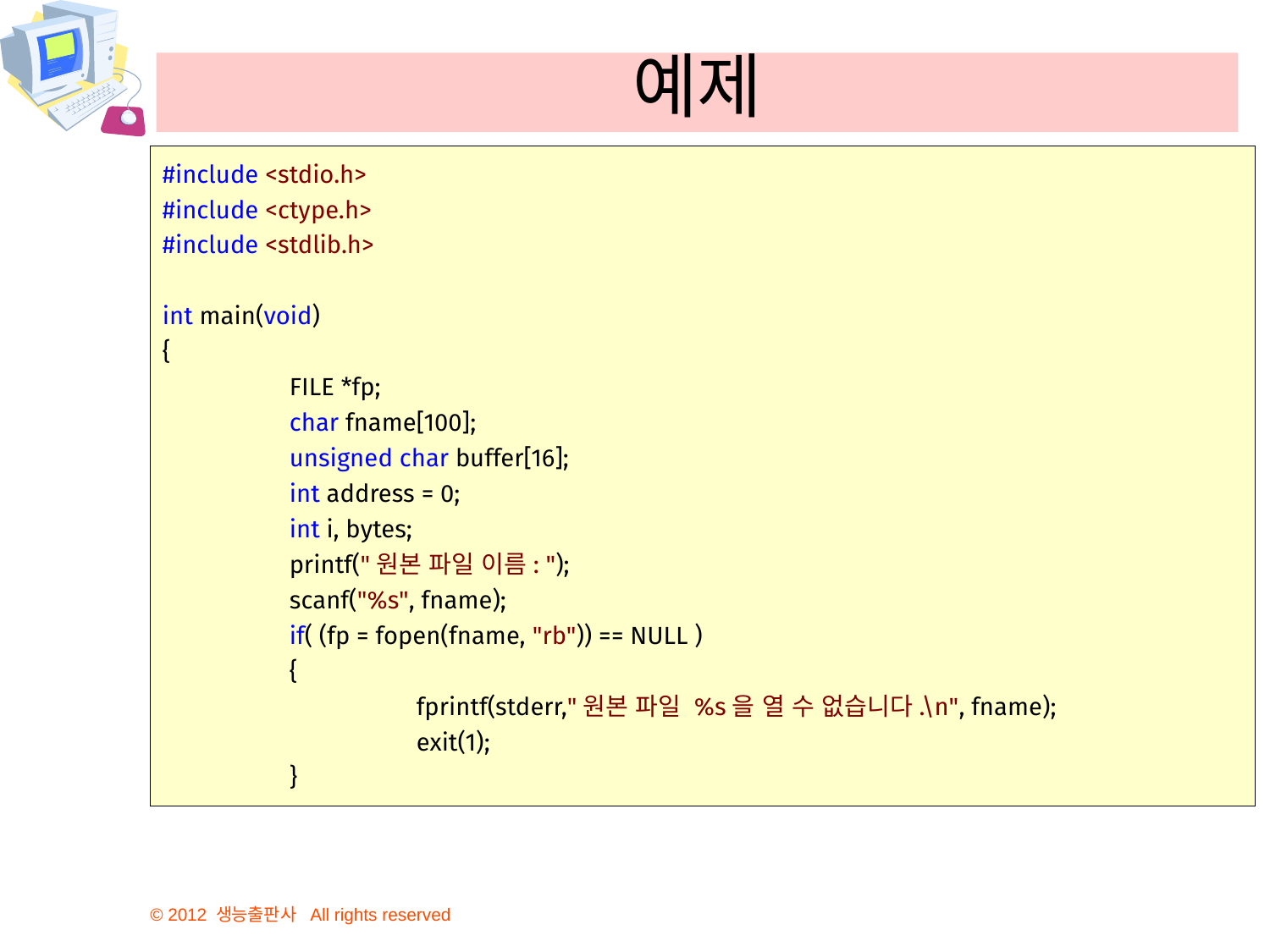

# 예제
#include <stdio.h>
#include <ctype.h>
#include <stdlib.h>

int main(void)
{
	FILE *fp;
	char fname[100];
	unsigned char buffer[16];
	int address = 0;
	int i, bytes;
	printf("원본 파일 이름: ");
	scanf("%s", fname);
	if( (fp = fopen(fname, "rb")) == NULL )
	{
		fprintf(stderr,"원본 파일 %s을 열 수 없습니다.\n", fname);			exit(1);
	}